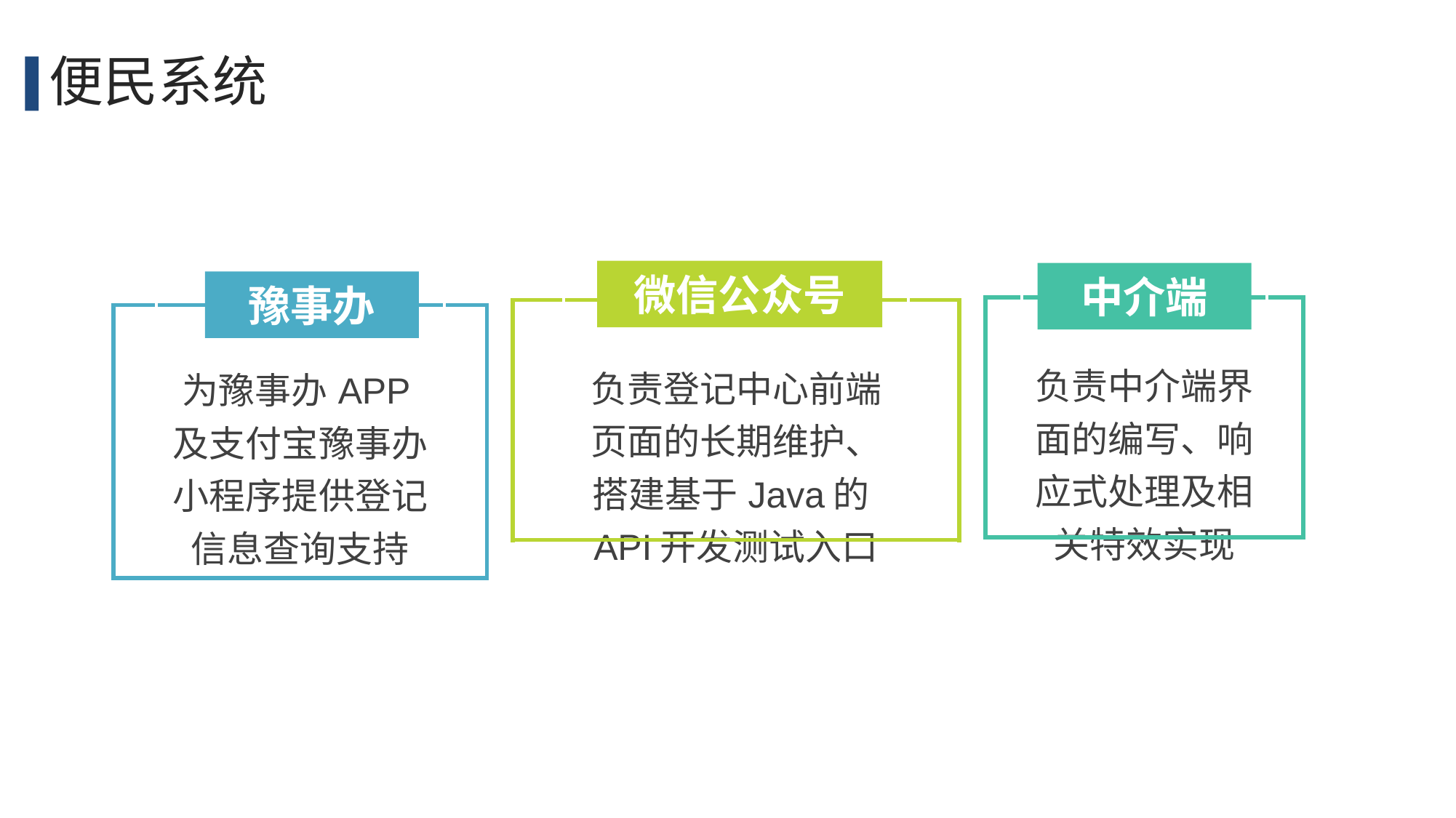

便民系统

微信公众号

中介端

豫事办
|  |  |  |
| --- | --- | --- |
|  | 负责中介端界面的编写、响应式处理及相关特效实现 |  |
|  |  |  |
| --- | --- | --- |
|  | 负责登记中心前端页面的长期维护、搭建基于Java的API开发测试入口 |  |
|  |  |  |
| --- | --- | --- |
|  | 为豫事办APP及支付宝豫事办小程序提供登记信息查询支持 |  |